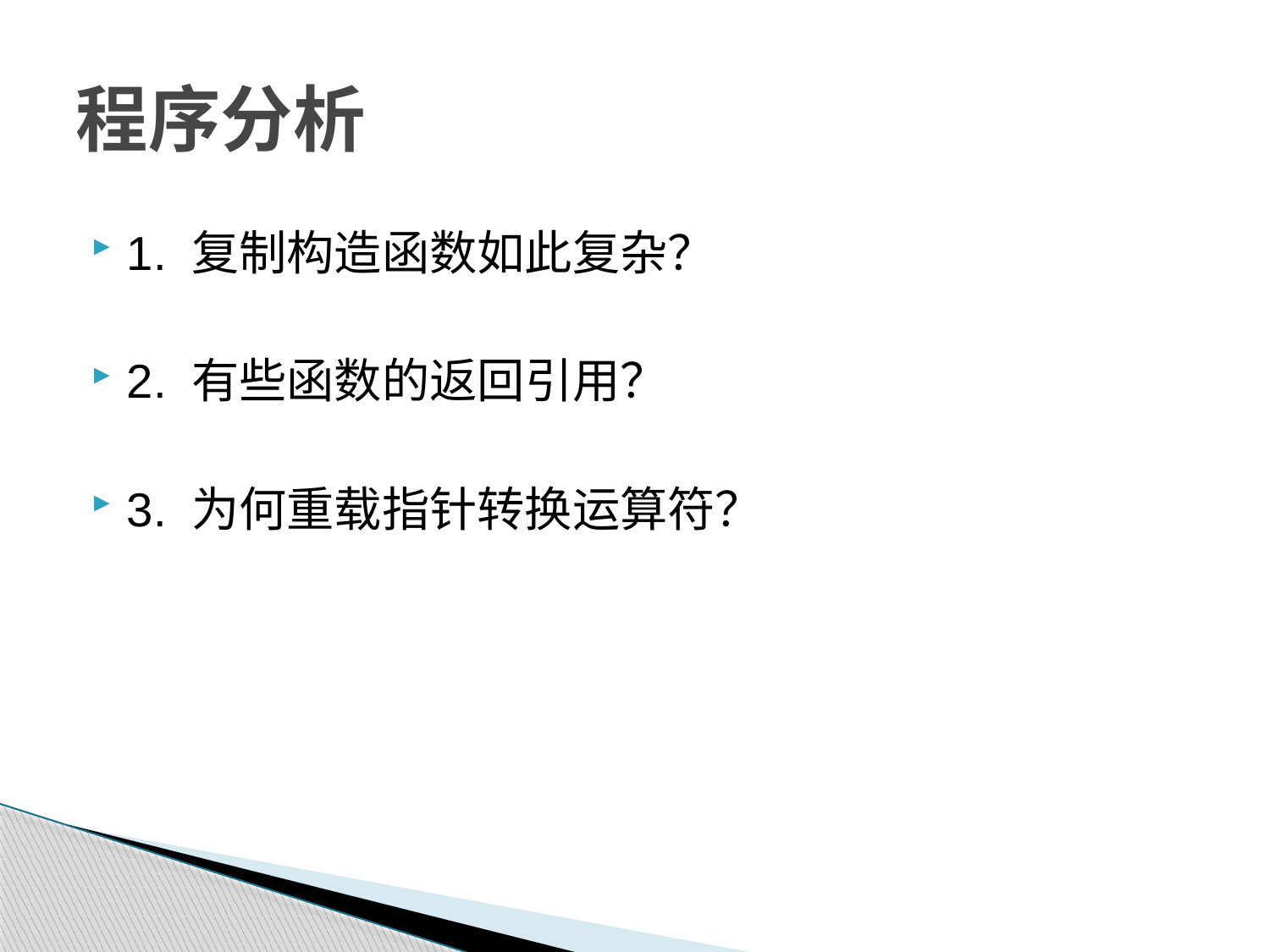

# 程序分析
1. 复制构造函数如此复杂？

2. 有些函数的返回引用？

3. 为何重载指针转换运算符？